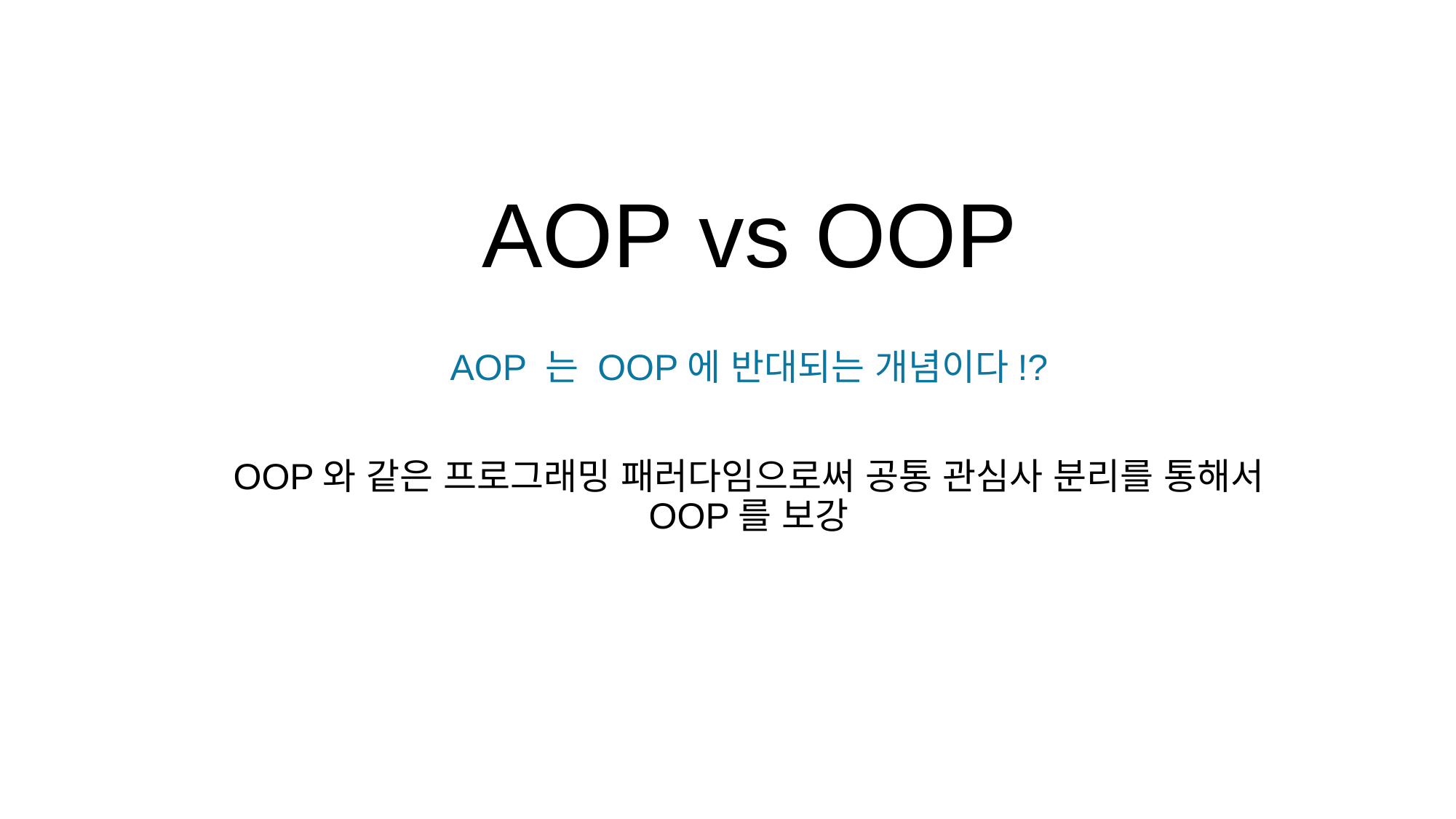

# AOP vs OOP
AOP 는 OOP에 반대되는 개념이다!?

OOP와 같은 프로그래밍 패러다임으로써 공통 관심사 분리를 통해서 OOP를 보강